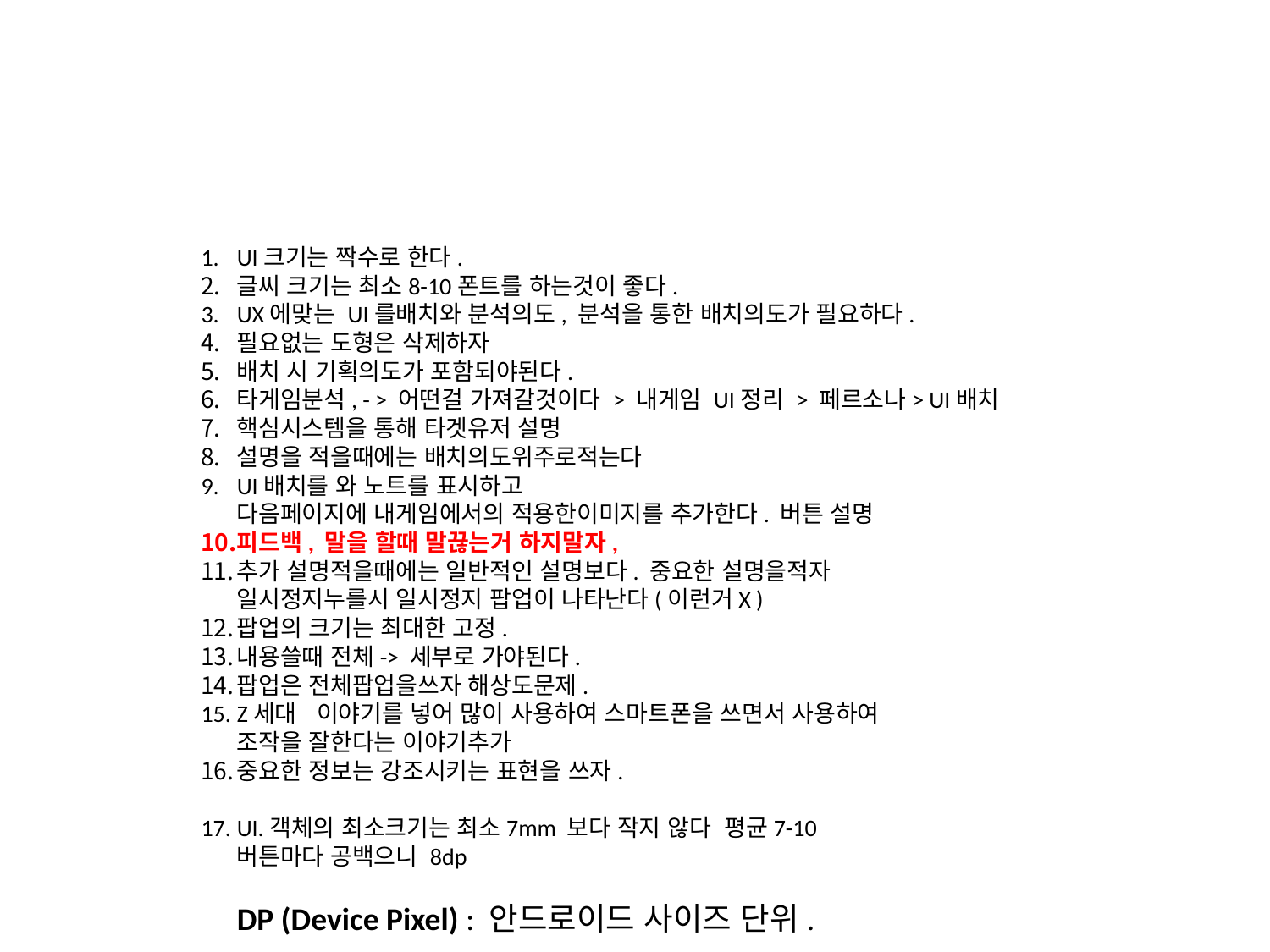

UI크기는 짝수로 한다.
글씨 크기는 최소8-10폰트를 하는것이 좋다.
UX에맞는 UI를배치와 분석의도, 분석을 통한 배치의도가 필요하다.
필요없는 도형은 삭제하자
배치 시 기획의도가 포함되야된다.
타게임분석, - > 어떤걸 가져갈것이다 > 내게임 UI정리 > 페르소나> UI배치
핵심시스템을 통해 타겟유저 설명
설명을 적을때에는 배치의도위주로적는다
UI배치를 와 노트를 표시하고
다음페이지에 내게임에서의 적용한이미지를 추가한다. 버튼 설명
피드백, 말을 할때 말끊는거 하지말자,
추가 설명적을때에는 일반적인 설명보다. 중요한 설명을적자
일시정지누를시 일시정지 팝업이 나타난다(이런거X )
팝업의 크기는 최대한 고정.
내용쓸때 전체-> 세부로 가야된다.
팝업은 전체팝업을쓰자 해상도문제.
Z세대   이야기를 넣어 많이 사용하여 스마트폰을 쓰면서 사용하여
조작을 잘한다는 이야기추가
중요한 정보는 강조시키는 표현을 쓰자.

UI.객체의 최소크기는 최소7mm 보다 작지 않다  평균7-10
버튼마다 공백으니 8dp
DP (Device Pixel) : 안드로이드 사이즈 단위.

위치,사이즈,크기,  화면 해상도
1280*720 16:9
픽셀은 짝수 크기로한다.
클릭 버튼의 경우 최소48이상한다/.